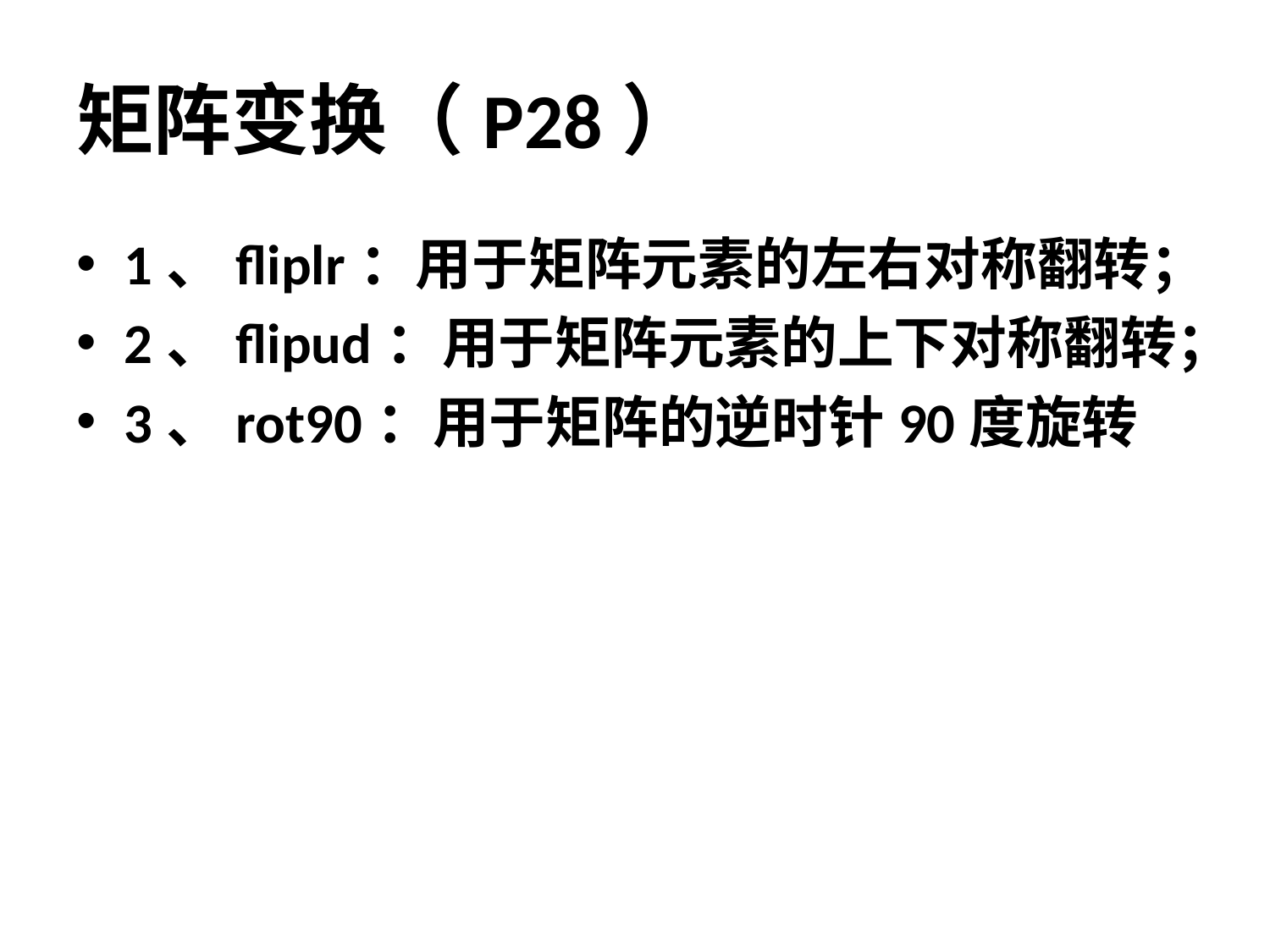

# 矩阵变换（P28）
1、fliplr：用于矩阵元素的左右对称翻转；
2、flipud：用于矩阵元素的上下对称翻转；
3、rot90：用于矩阵的逆时针90度旋转